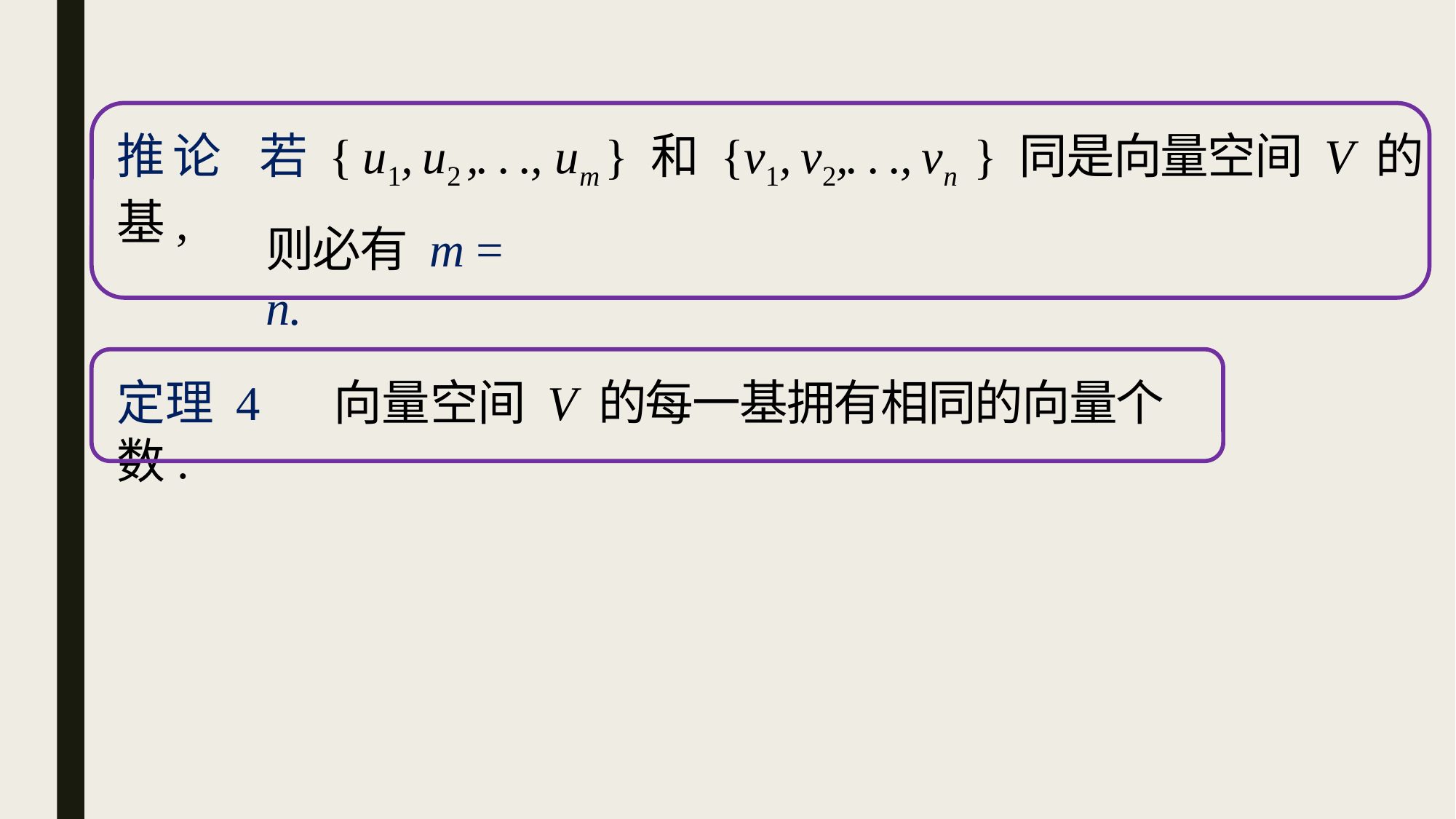

推 论    若 { u1, u2 ,. . ., um } 和 {v1, v2,. . ., vn  } 同是向量空间 V 的基,
则必有 m = n.

定理 4     向量空间 V 的每一基拥有相同的向量个数.